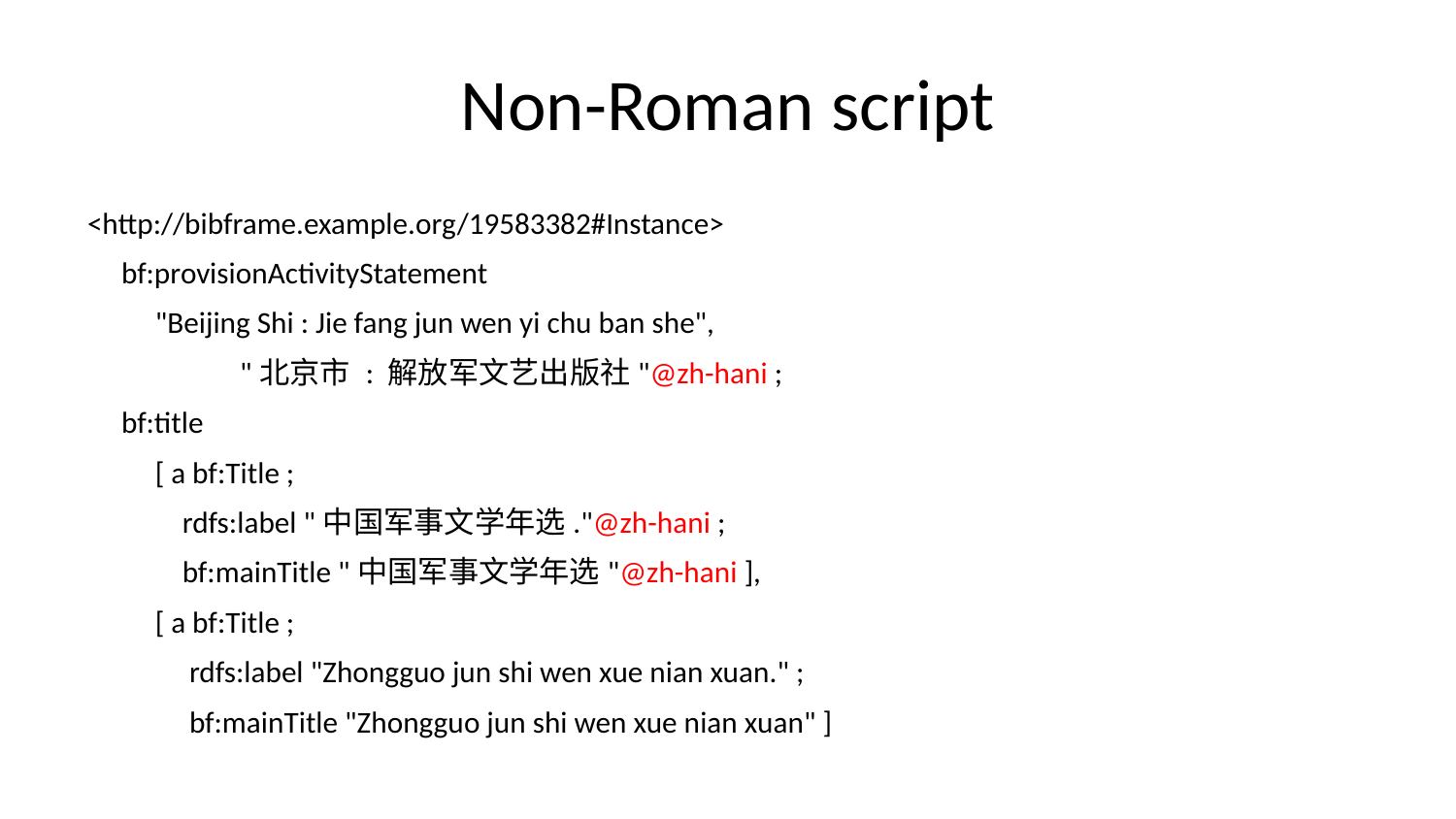

# Non-Roman script
<http://bibframe.example.org/19583382#Instance>
     bf:provisionActivityStatement
          "Beijing Shi : Jie fang jun wen yi chu ban she",
   	 "北京市 : 解放军文艺出版社"@zh-hani ;
     bf:title
          [ a bf:Title ;
              rdfs:label "中国军事文学年选."@zh-hani ;
              bf:mainTitle "中国军事文学年选"@zh-hani ],
          [ a bf:Title ;
               rdfs:label "Zhongguo jun shi wen xue nian xuan." ;
               bf:mainTitle "Zhongguo jun shi wen xue nian xuan" ]